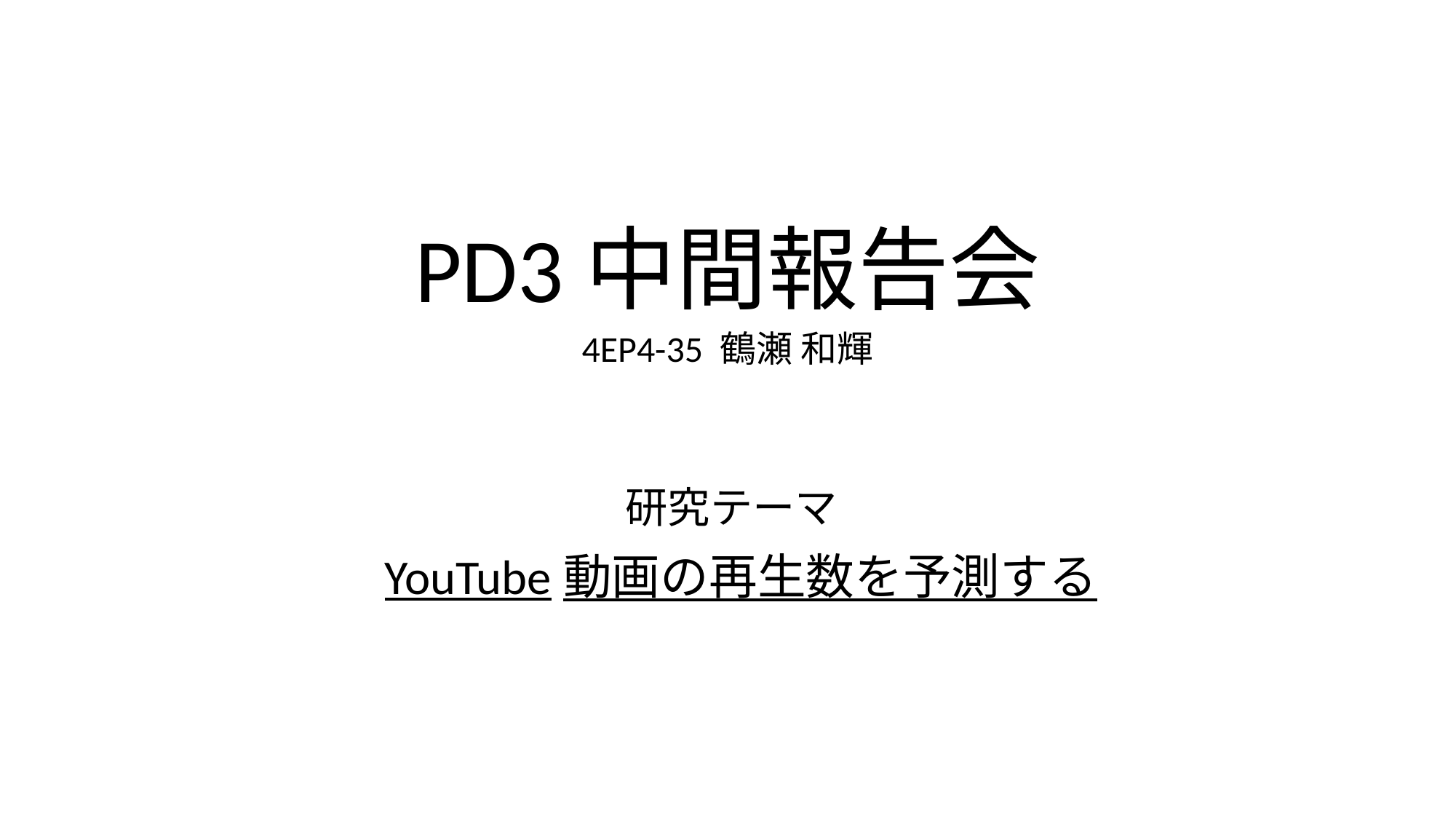

# PD3中間報告会
4EP4-35 鶴瀬 和輝
研究テーマ
YouTube動画の再生数を予測する